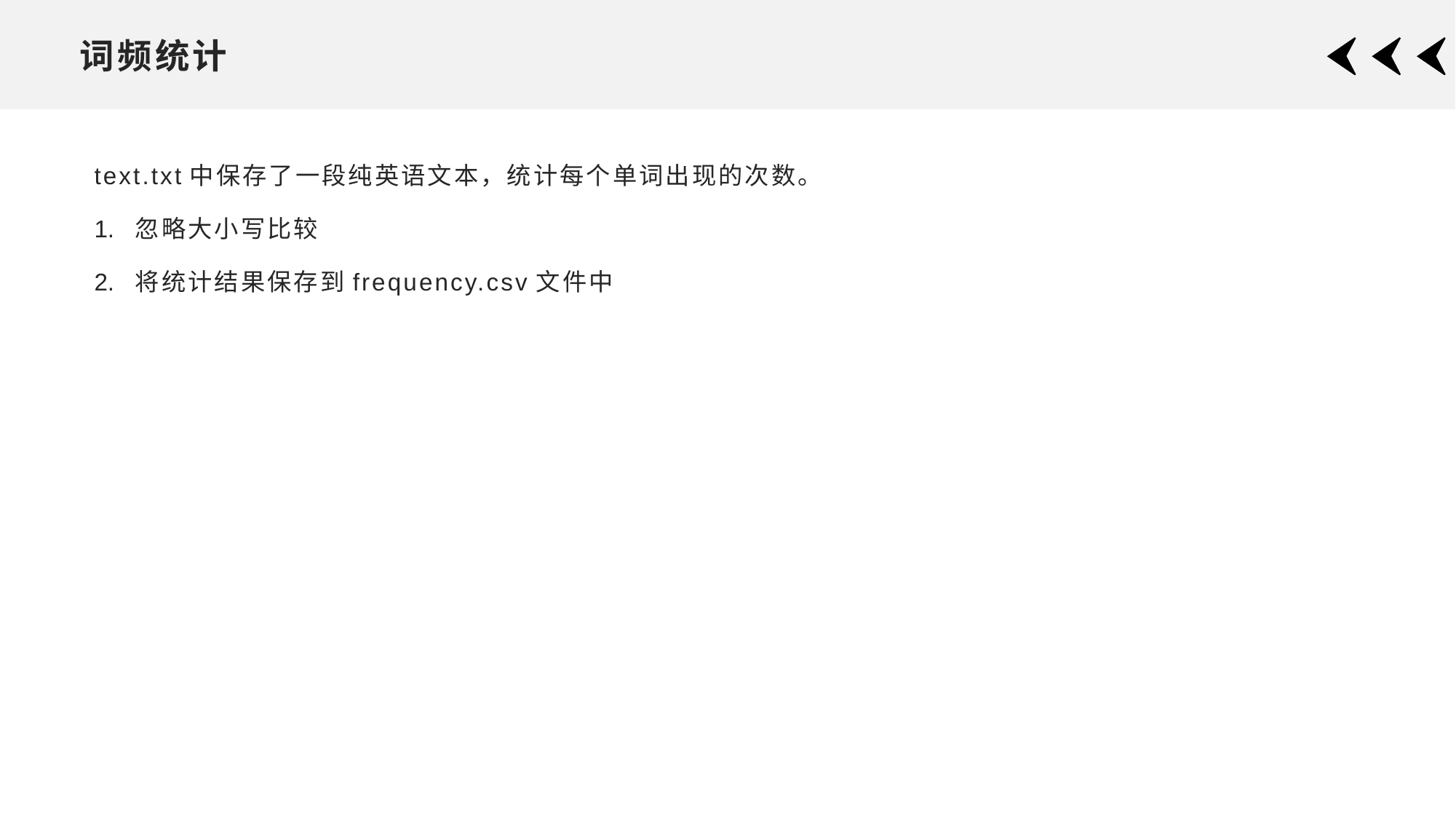

# 词频统计
text.txt中保存了一段纯英语文本，统计每个单词出现的次数。
忽略大小写比较
将统计结果保存到frequency.csv文件中